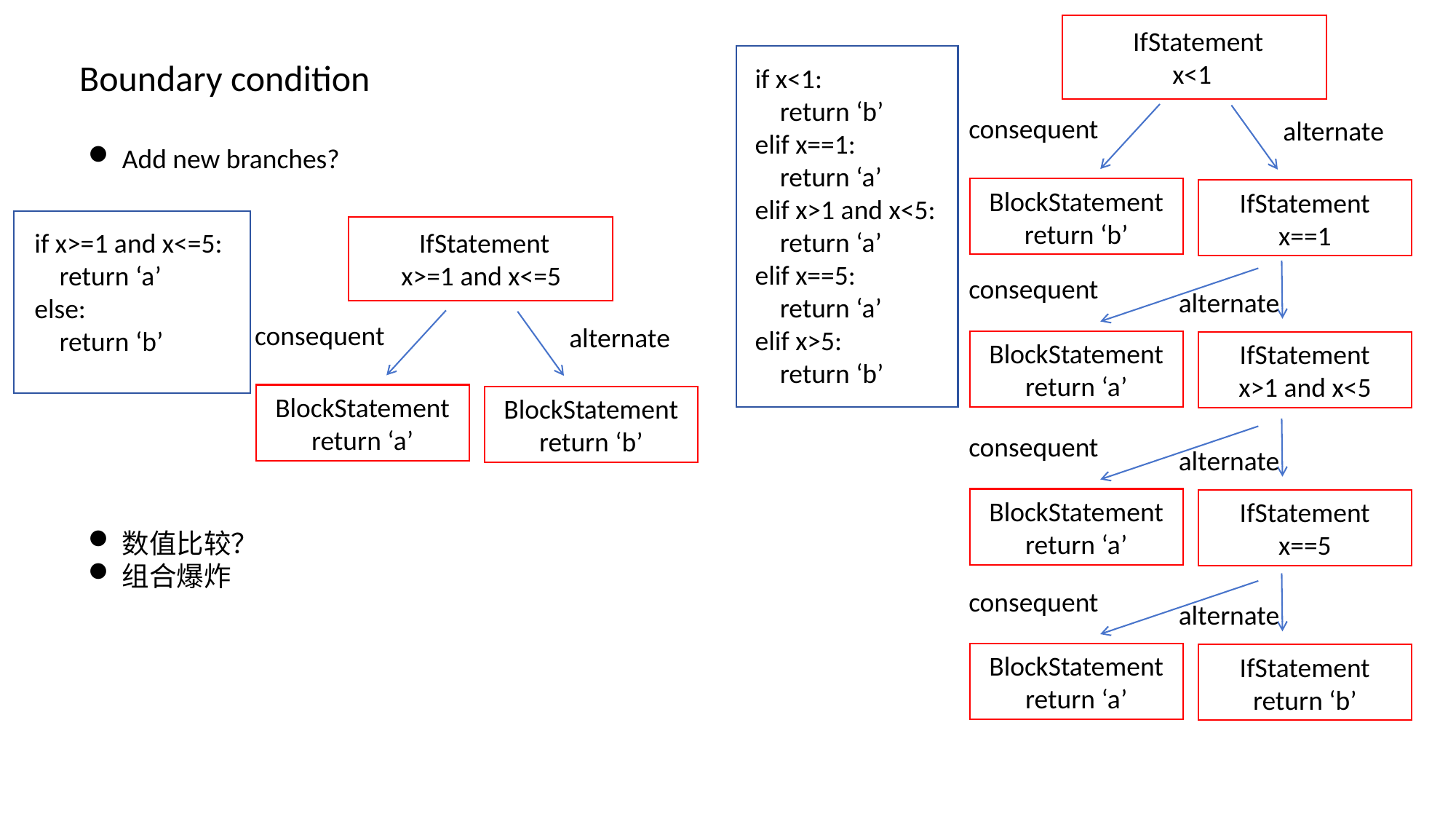

IfStatement
x<1

Boundary condition
if x<1:
    return ‘b’
elif x==1:
    return ‘a’
elif x>1 and x<5:
    return ‘a’
elif x==5:
    return ‘a’
elif x>5:
    return ‘b’

consequent
alternate
Add new branches?

BlockStatement
return ‘b’

IfStatement
x==1

if x>=1 and x<=5:
    return ‘a’
else:
    return ‘b’
 IfStatement
x>=1 and x<=5
consequent
alternate
consequent
alternate

BlockStatement
return ‘a’

IfStatement
x>1 and x<5

BlockStatement
return ‘a’

BlockStatement
return ‘b’
consequent
alternate

BlockStatement
return ‘a’

IfStatement
x==5
数值比较？
组合爆炸
consequent
alternate

BlockStatement
return ‘a’

IfStatement
return ‘b’